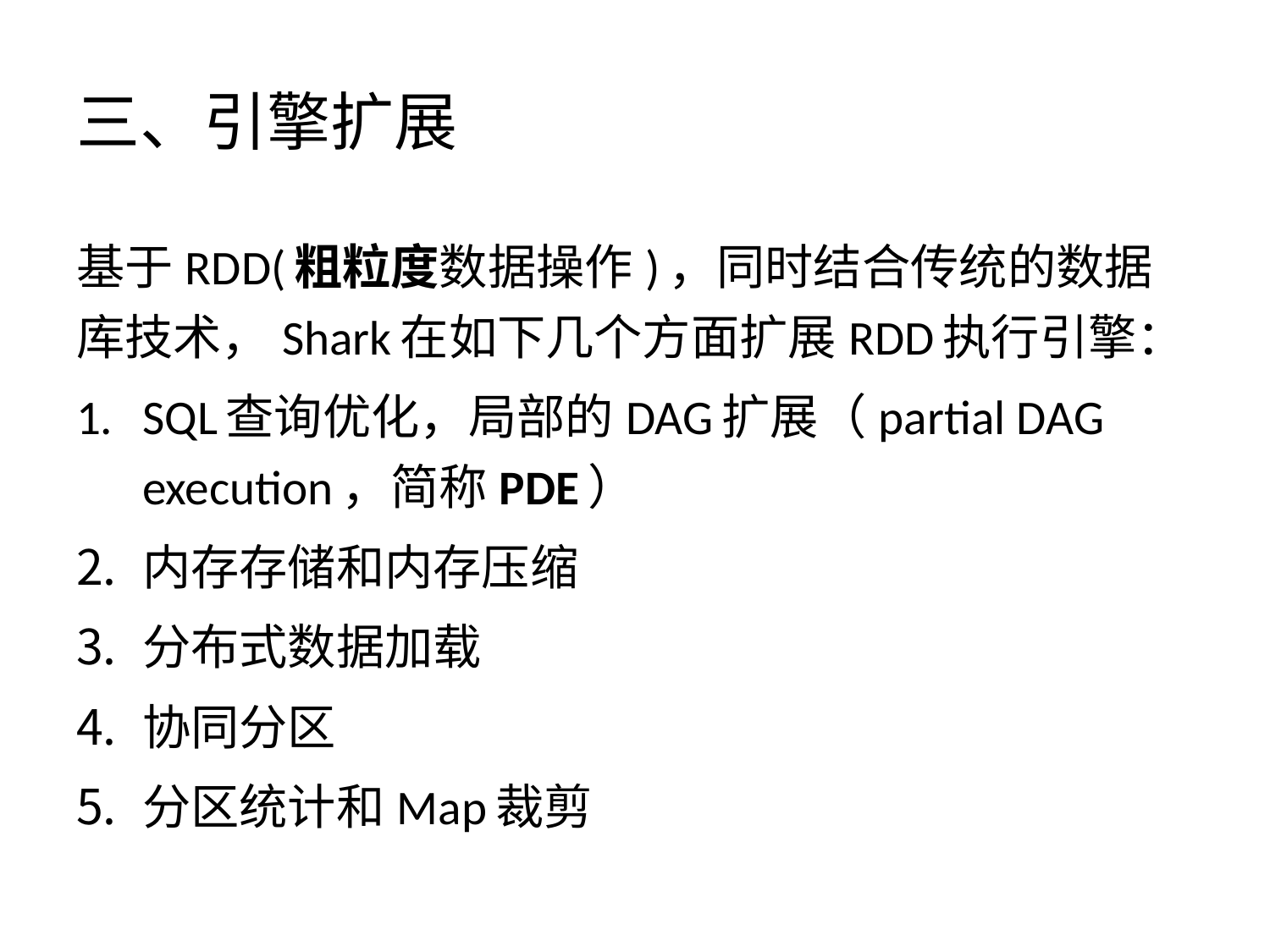

# 三、引擎扩展
基于RDD(粗粒度数据操作)，同时结合传统的数据库技术，Shark在如下几个方面扩展RDD执行引擎：
SQL查询优化，局部的DAG扩展（partial DAG execution，简称PDE）
内存存储和内存压缩
分布式数据加载
协同分区
分区统计和Map裁剪